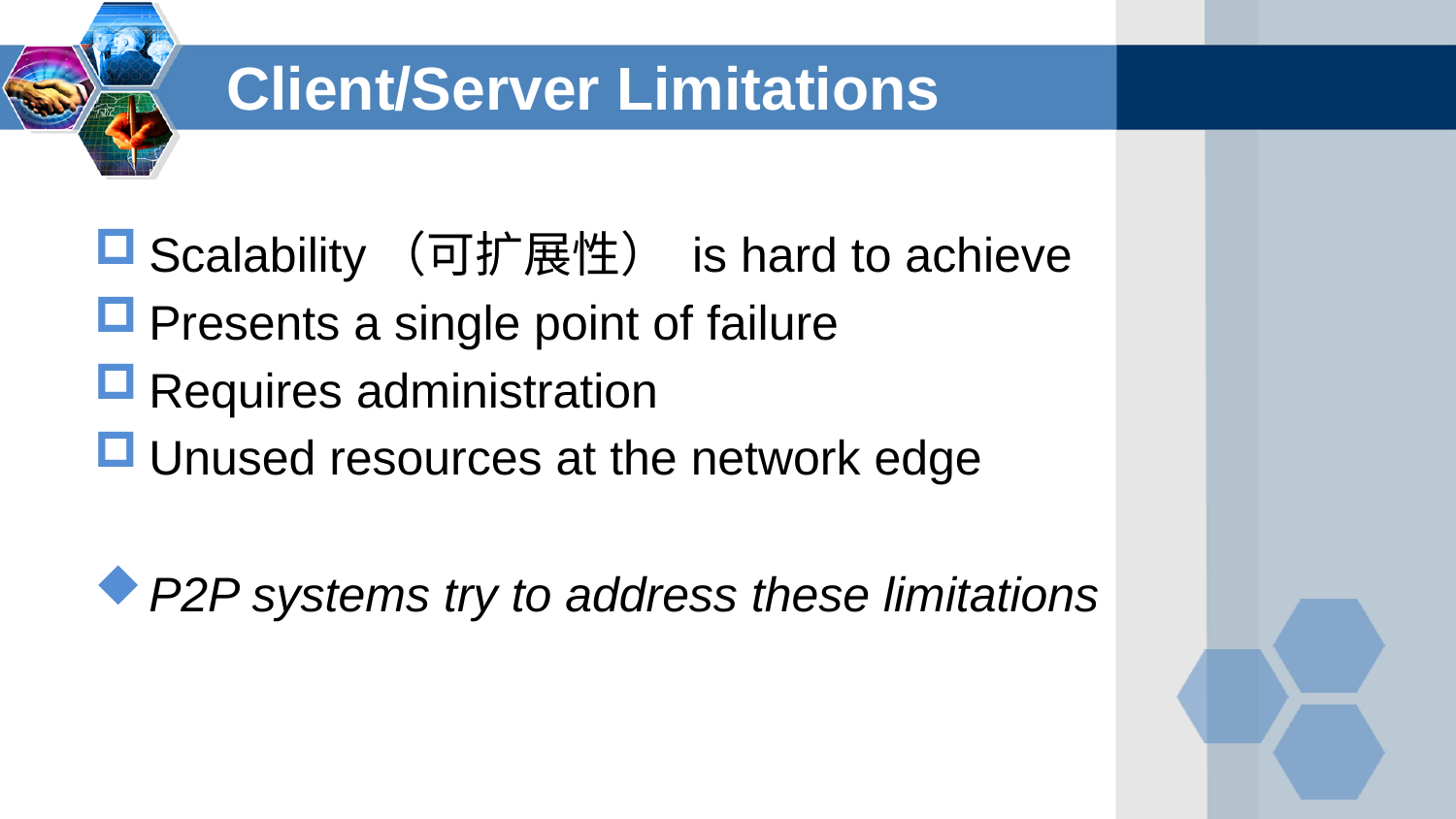

Client/Server Limitations
Scalability（可扩展性） is hard to achieve
Presents a single point of failure
Requires administration
Unused resources at the network edge

P2P systems try to address these limitations